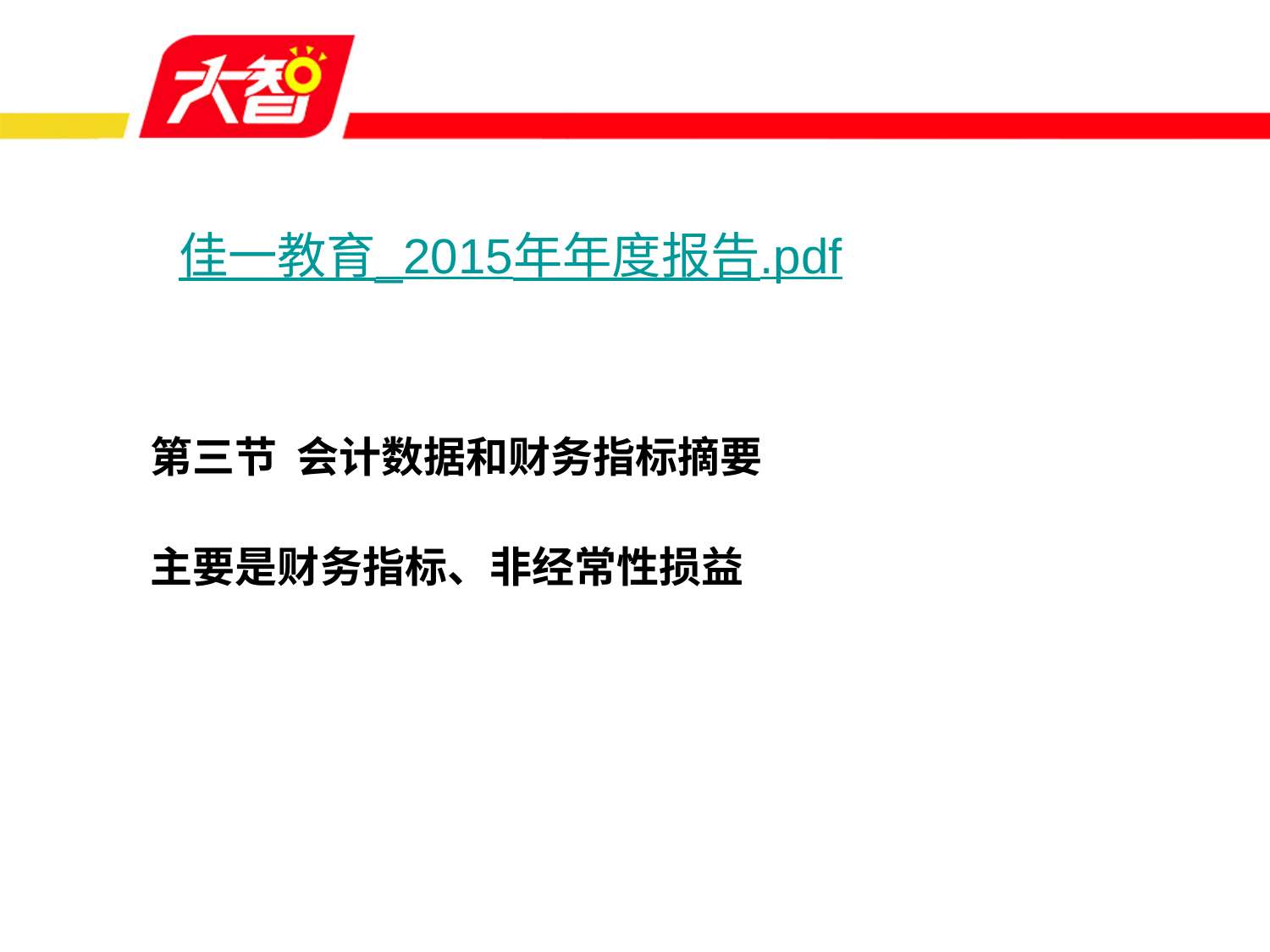

佳一教育_2015年年度报告.pdf
第三节  会计数据和财务指标摘要
主要是财务指标、非经常性损益